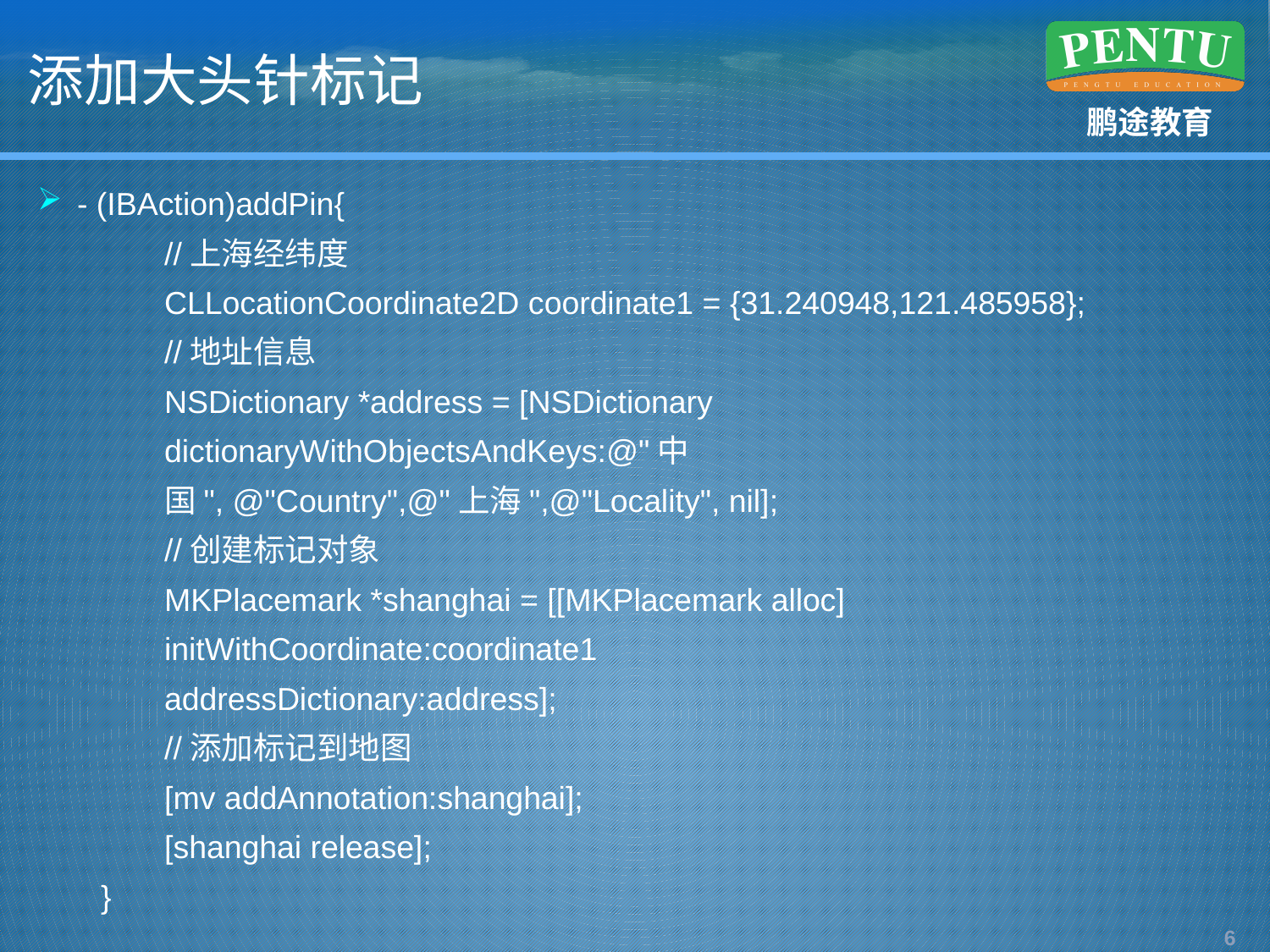

# 添加大头针标记
- (IBAction)addPin{
//上海经纬度
CLLocationCoordinate2D coordinate1 = {31.240948,121.485958};
//地址信息
NSDictionary *address = [NSDictionary dictionaryWithObjectsAndKeys:@"中
国", @"Country",@"上海",@"Locality", nil];
//创建标记对象
MKPlacemark *shanghai = [[MKPlacemark alloc] initWithCoordinate:coordinate1
addressDictionary:address];
//添加标记到地图
[mv addAnnotation:shanghai];
[shanghai release];
}
6